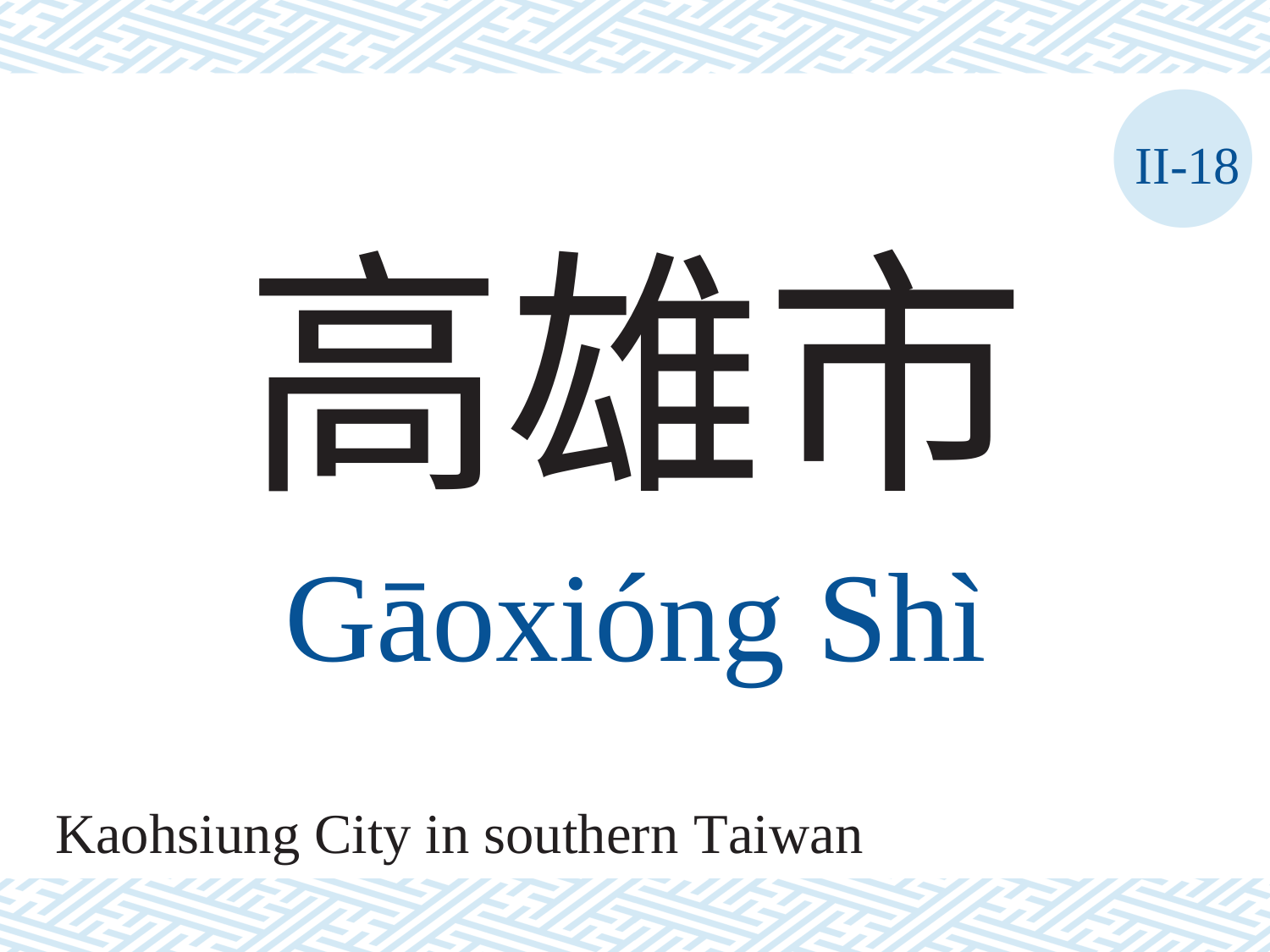

II-18
高雄市
Gāoxióng	Shì
Kaohsiung City in southern Taiwan